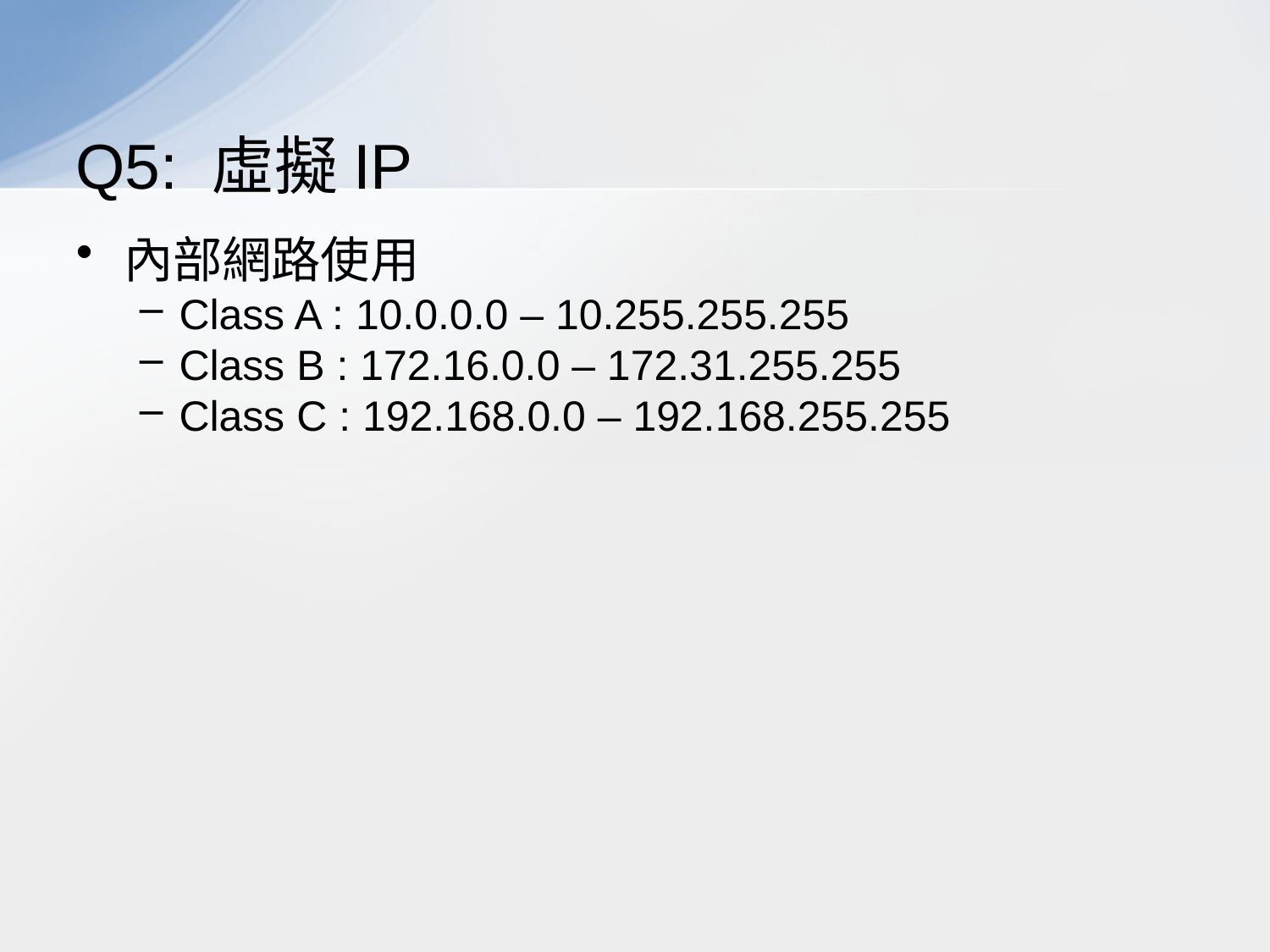

# Q5: 虛擬IP
內部網路使用
Class A : 10.0.0.0 – 10.255.255.255
Class B : 172.16.0.0 – 172.31.255.255
Class C : 192.168.0.0 – 192.168.255.255